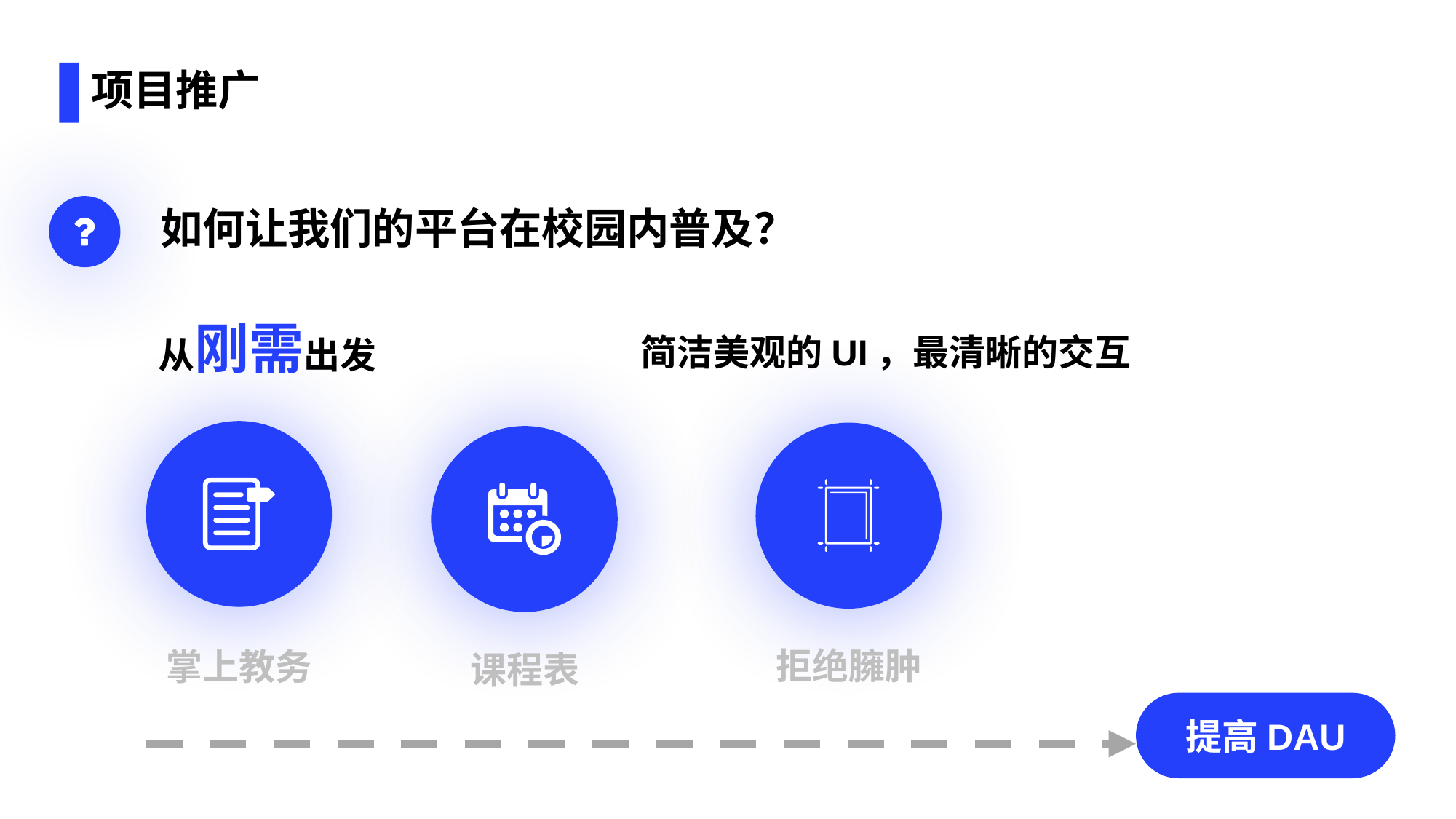

# 项目推广

如何让我们的平台在校园内普及？
从刚需出发
简洁美观的UI，最清晰的交互

掌上教务

拒绝臃肿

课程表
提高DAU
20